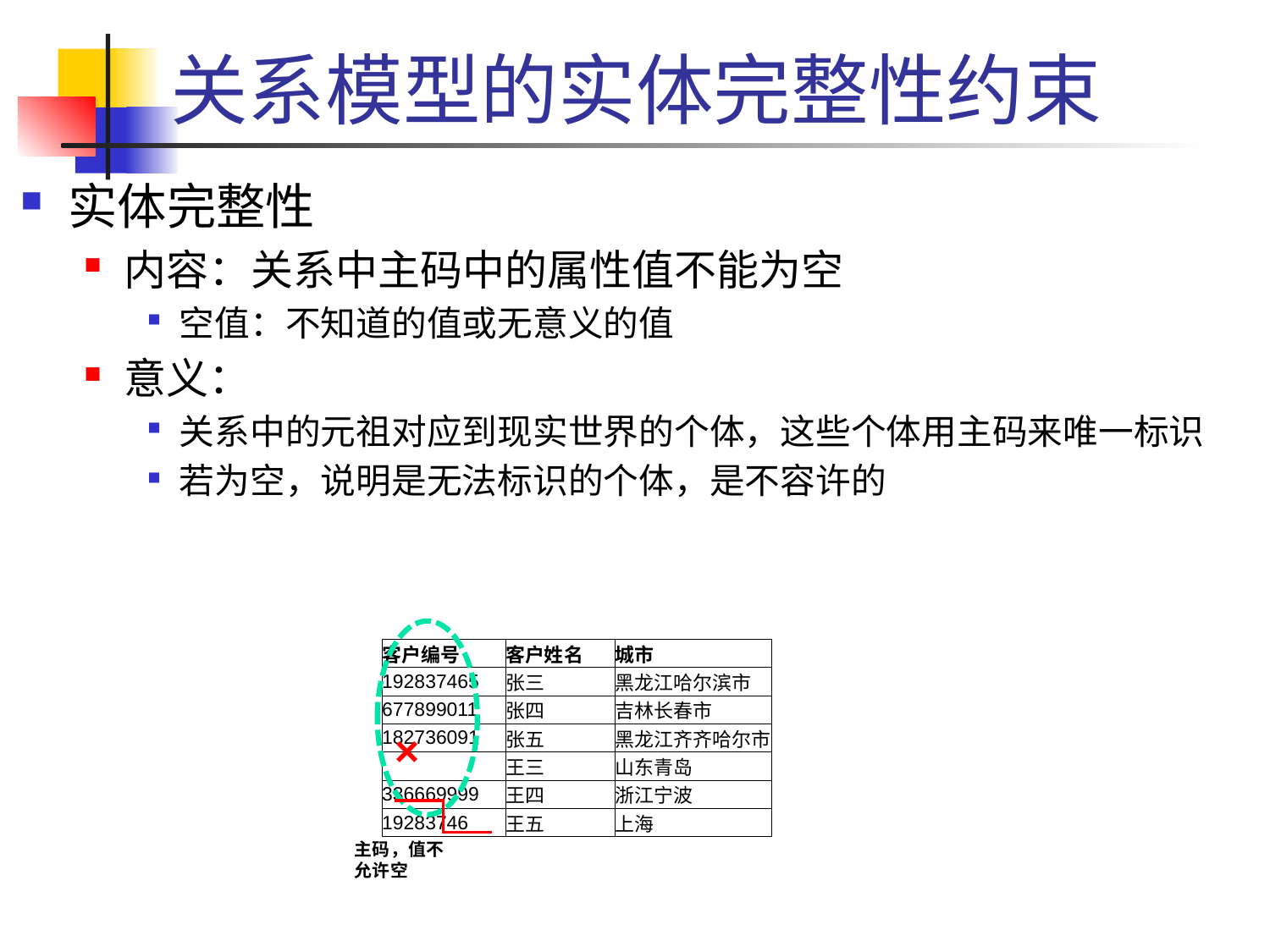

# 关系模型的实体完整性约束
实体完整性
内容：关系中主码中的属性值不能为空
空值：不知道的值或无意义的值
意义：
关系中的元祖对应到现实世界的个体，这些个体用主码来唯一标识
若为空，说明是无法标识的个体，是不容许的

主码，值不允许空
| 客户编号 | 客户姓名 | 城市 |
| --- | --- | --- |
| 192837465 | 张三 | 黑龙江哈尔滨市 |
| 677899011 | 张四 | 吉林长春市 |
| 182736091 | 张五 | 黑龙江齐齐哈尔市 |
|  | 王三 | 山东青岛 |
| 336669999 | 王四 | 浙江宁波 |
| 19283746 | 王五 | 上海 |
×